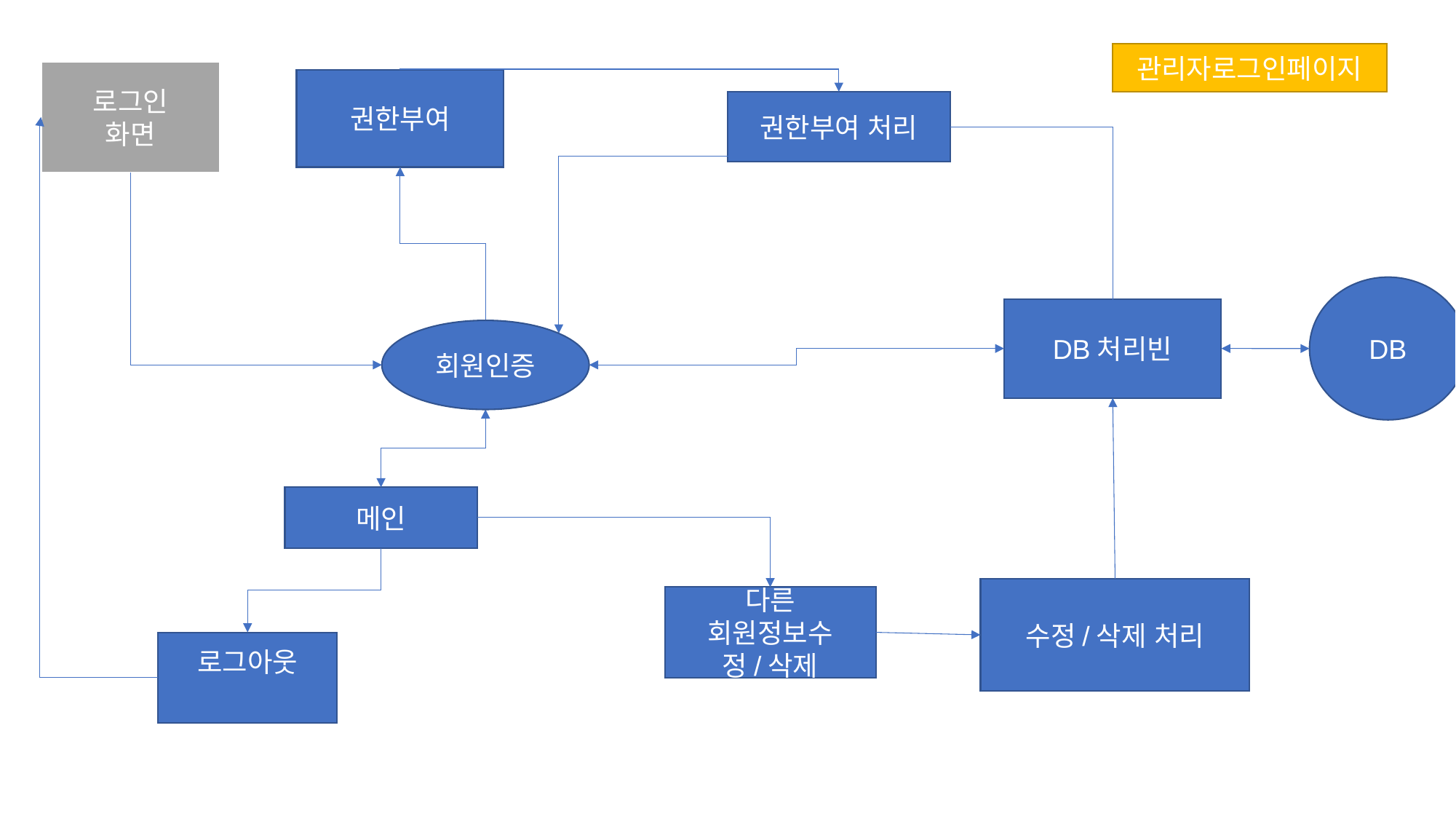

관리자로그인페이지
로그인
화면
권한부여
권한부여 처리
DB
DB처리빈
회원인증
메인
수정/삭제 처리
다른 회원정보수정/삭제
로그아웃